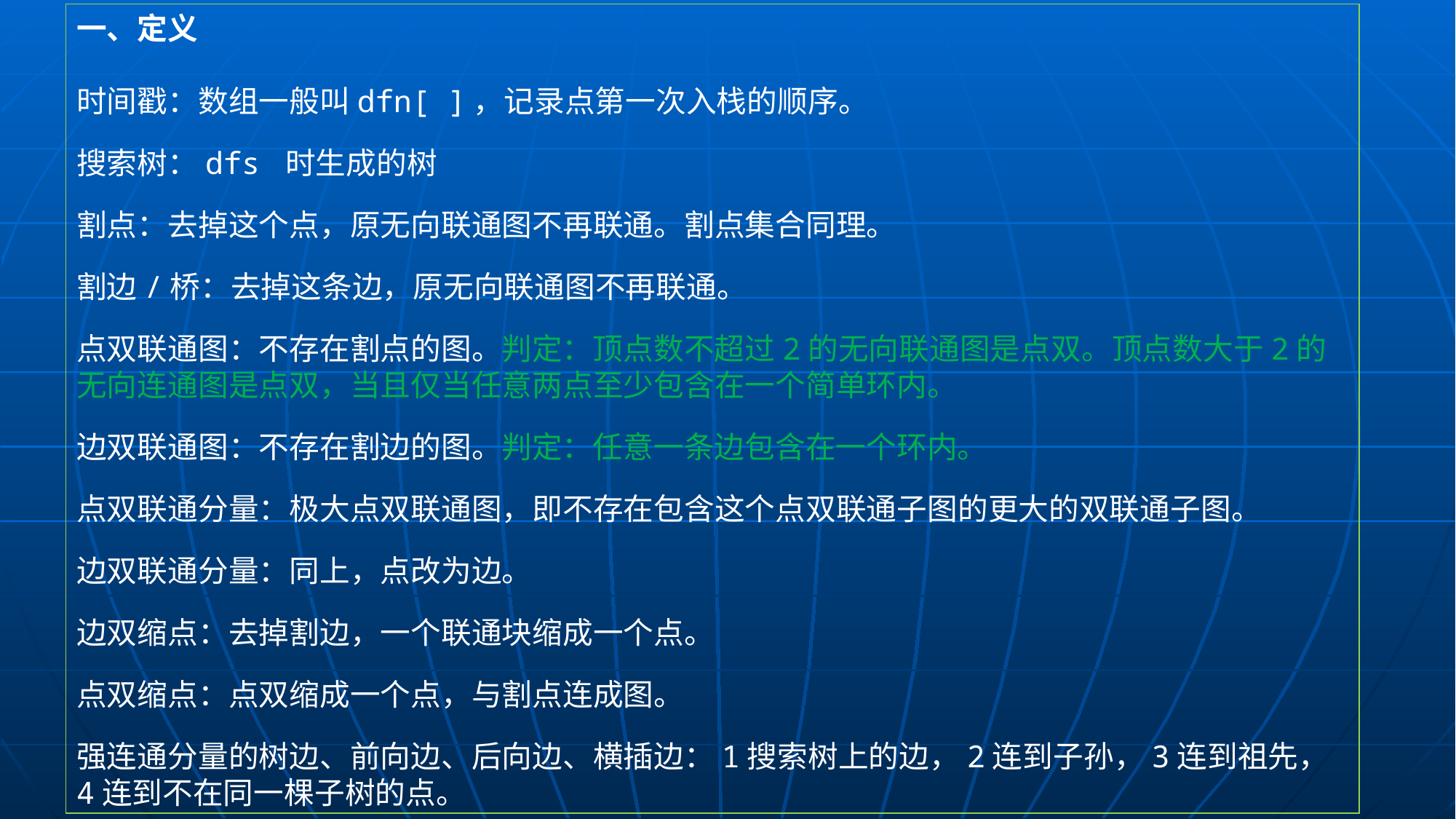

一、定义

时间戳：数组一般叫dfn[ ]，记录点第一次入栈的顺序。

搜索树：dfs 时生成的树

割点：去掉这个点，原无向联通图不再联通。割点集合同理。

割边/桥：去掉这条边，原无向联通图不再联通。

点双联通图：不存在割点的图。判定：顶点数不超过2的无向联通图是点双。顶点数大于2的无向连通图是点双，当且仅当任意两点至少包含在一个简单环内。

边双联通图：不存在割边的图。判定：任意一条边包含在一个环内。

点双联通分量：极大点双联通图，即不存在包含这个点双联通子图的更大的双联通子图。

边双联通分量：同上，点改为边。

边双缩点：去掉割边，一个联通块缩成一个点。

点双缩点：点双缩成一个点，与割点连成图。

强连通分量的树边、前向边、后向边、横插边：1搜索树上的边，2连到子孙，3连到祖先，4连到不在同一棵子树的点。